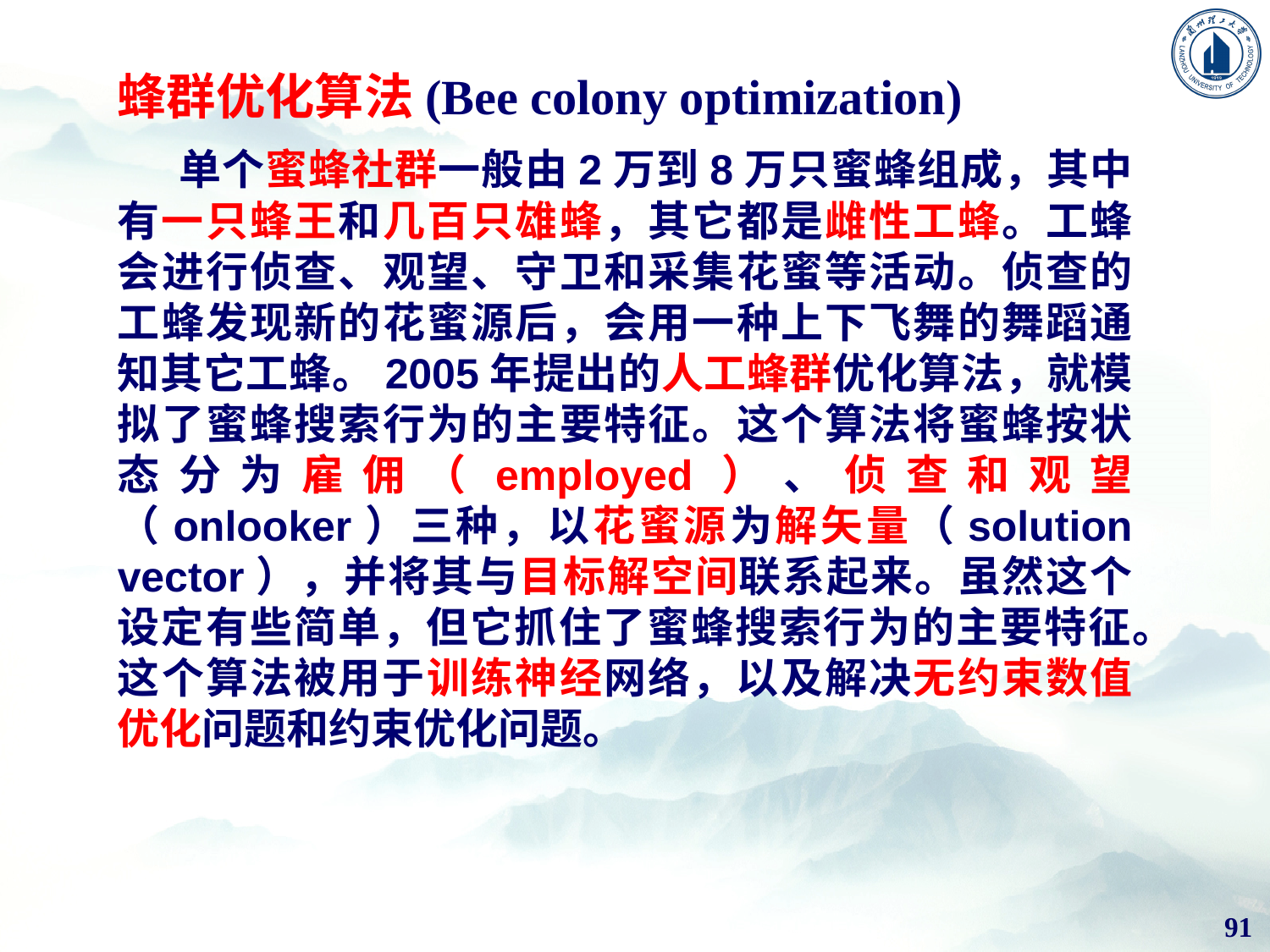

蜂群优化算法(Bee colony optimization)
    单个蜜蜂社群一般由2万到8万只蜜蜂组成，其中有一只蜂王和几百只雄蜂，其它都是雌性工蜂。工蜂会进行侦查、观望、守卫和采集花蜜等活动。侦查的工蜂发现新的花蜜源后，会用一种上下飞舞的舞蹈通知其它工蜂。2005年提出的人工蜂群优化算法，就模拟了蜜蜂搜索行为的主要特征。这个算法将蜜蜂按状态分为雇佣（employed）、侦查和观望（onlooker）三种，以花蜜源为解矢量（solution vector），并将其与目标解空间联系起来。虽然这个设定有些简单，但它抓住了蜜蜂搜索行为的主要特征。这个算法被用于训练神经网络，以及解决无约束数值优化问题和约束优化问题。

91